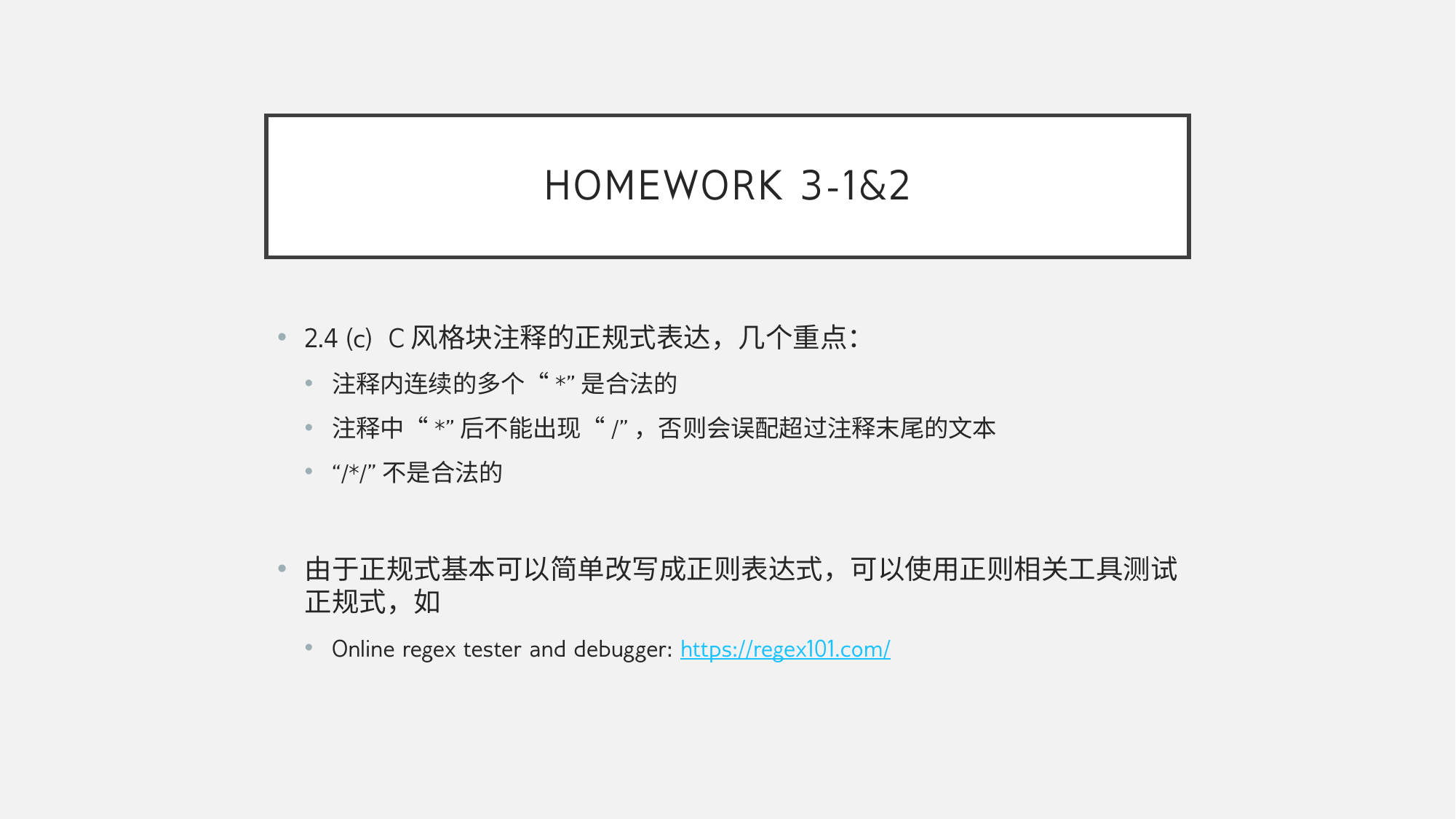

# Homework 3-1&2
2.4 (c)  C风格块注释的正规式表达，几个重点：
注释内连续的多个“*”是合法的
注释中“*”后不能出现“/”，否则会误配超过注释末尾的文本
“/*/”不是合法的

由于正规式基本可以简单改写成正则表达式，可以使用正则相关工具测试正规式，如
Online regex tester and debugger: https://regex101.com/